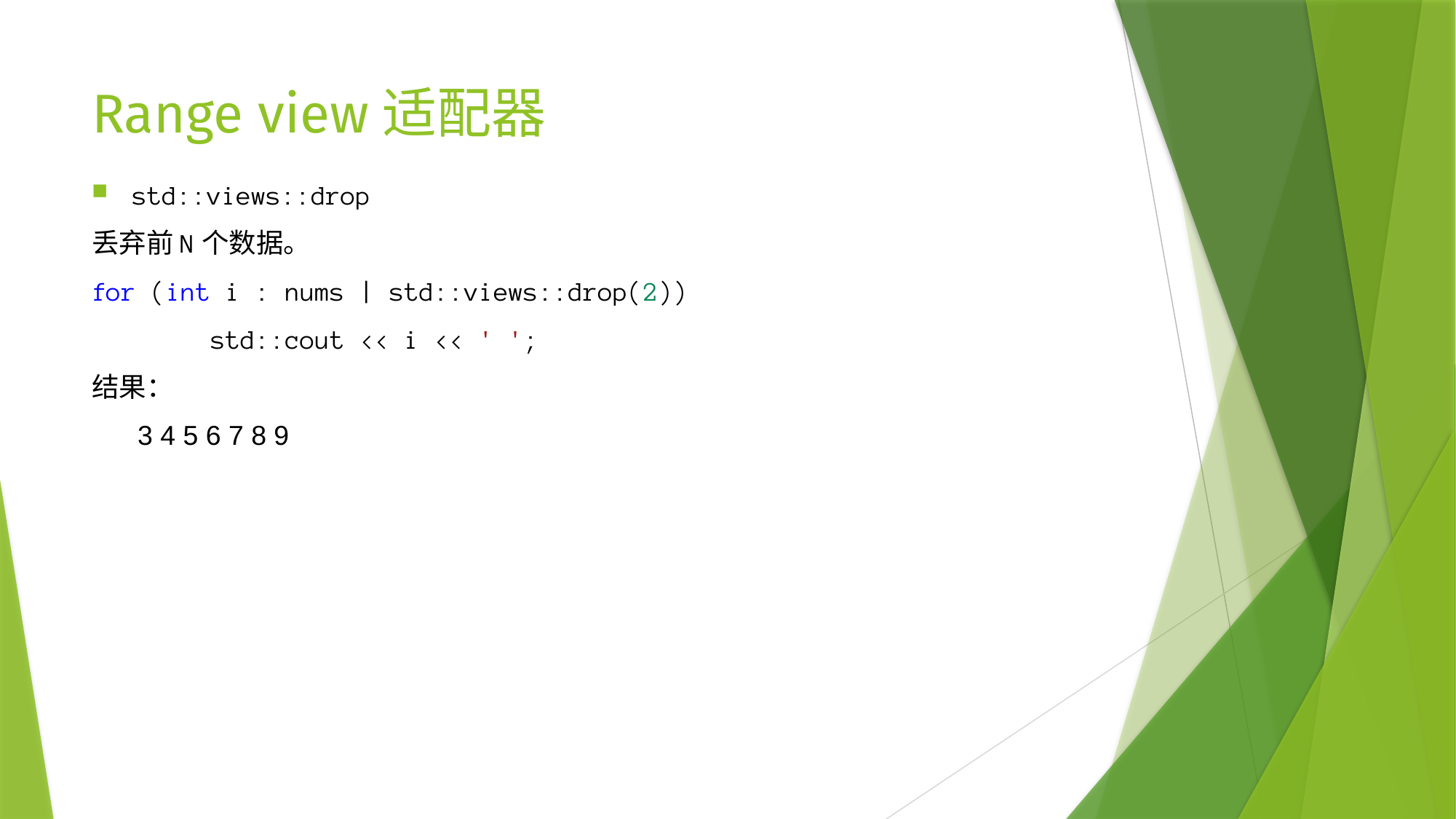

# Range view适配器
std::views::drop
丢弃前N个数据。
for (int i : nums | std::views::drop(2))
        std::cout << i << ' ';
结果：
      3 4 5 6 7 8 9